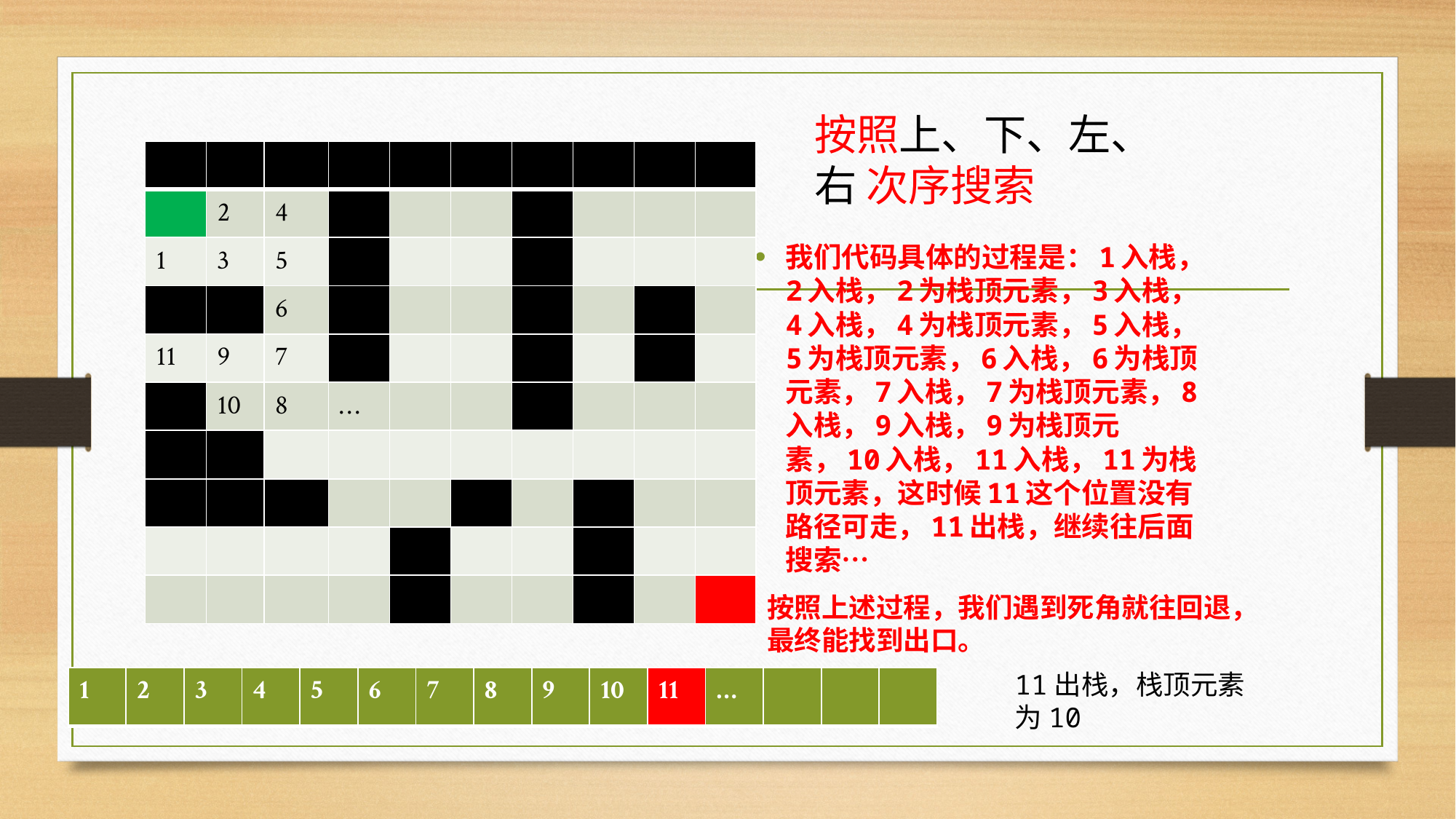

按照上、下、左、右 次序搜索
|  |  |  |  |  |  |  |  |  |  |
| --- | --- | --- | --- | --- | --- | --- | --- | --- | --- |
|  | 2 | 4 |  |  |  |  |  |  |  |
| 1 | 3 | 5 |  |  |  |  |  |  |  |
|  |  | 6 |  |  |  |  |  |  |  |
| 11 | 9 | 7 |  |  |  |  |  |  |  |
|  | 10 | 8 | … |  |  |  |  |  |  |
|  |  |  |  |  |  |  |  |  |  |
|  |  |  |  |  |  |  |  |  |  |
|  |  |  |  |  |  |  |  |  |  |
|  |  |  |  |  |  |  |  |  |  |
我们代码具体的过程是：1入栈，2入栈，2为栈顶元素，3入栈， 4入栈，4为栈顶元素，5入栈， 5为栈顶元素，6入栈，6为栈顶元素，7入栈，7为栈顶元素，8入栈，9入栈，9为栈顶元素，10入栈，11入栈，11为栈顶元素，这时候11这个位置没有路径可走，11出栈，继续往后面搜索…
按照上述过程，我们遇到死角就往回退，最终能找到出口。
11出栈，栈顶元素为10
| 1 | 2 | 3 | 4 | 5 | 6 | 7 | 8 | 9 | 10 | 11 | … |  |  |  |
| --- | --- | --- | --- | --- | --- | --- | --- | --- | --- | --- | --- | --- | --- | --- |